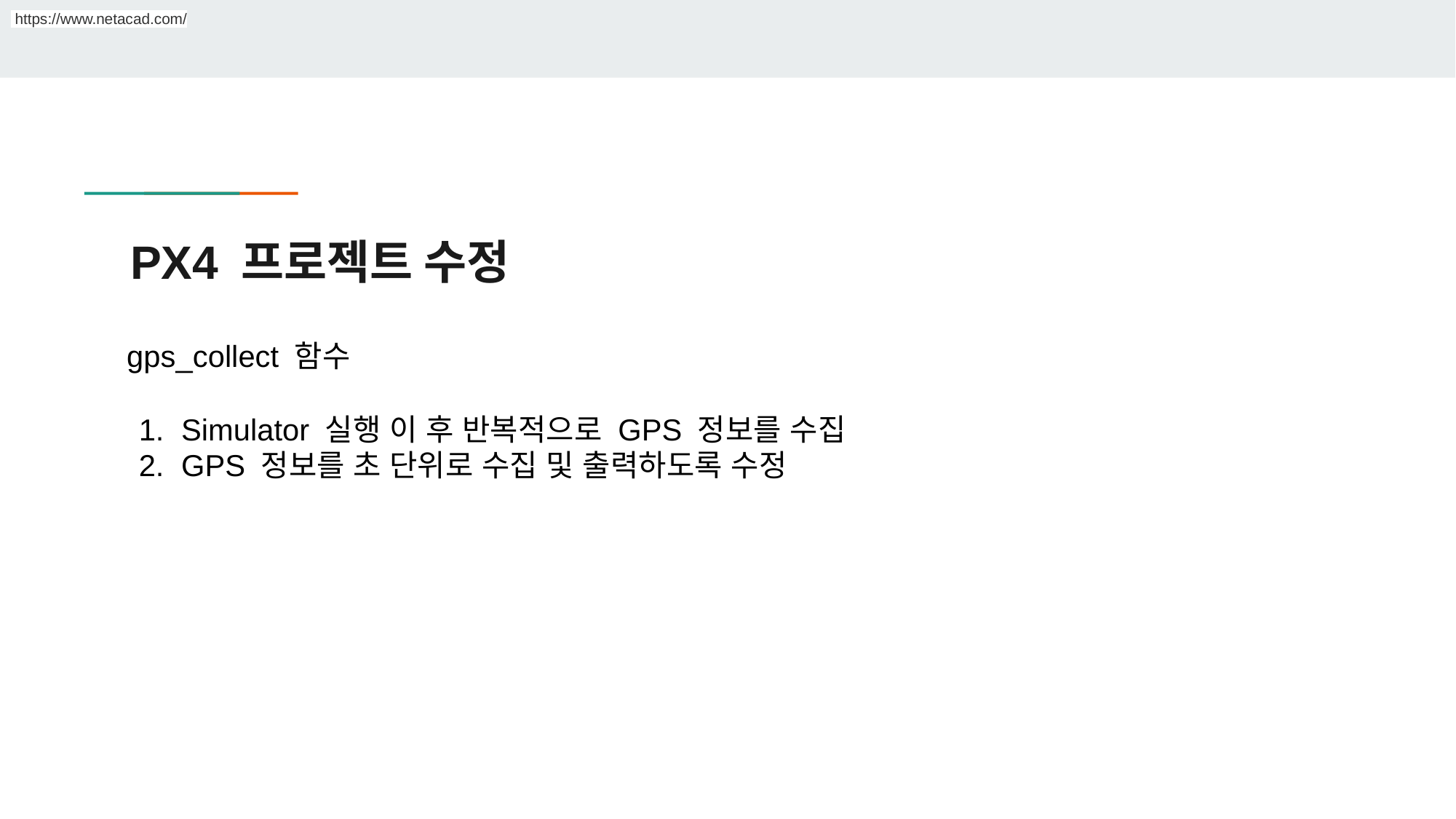

https://www.netacad.com/
# PX4 프로젝트 수정
gps_collect 함수

Simulator 실행 이 후 반복적으로 GPS 정보를 수집
GPS 정보를 초 단위로 수집 및 출력하도록 수정